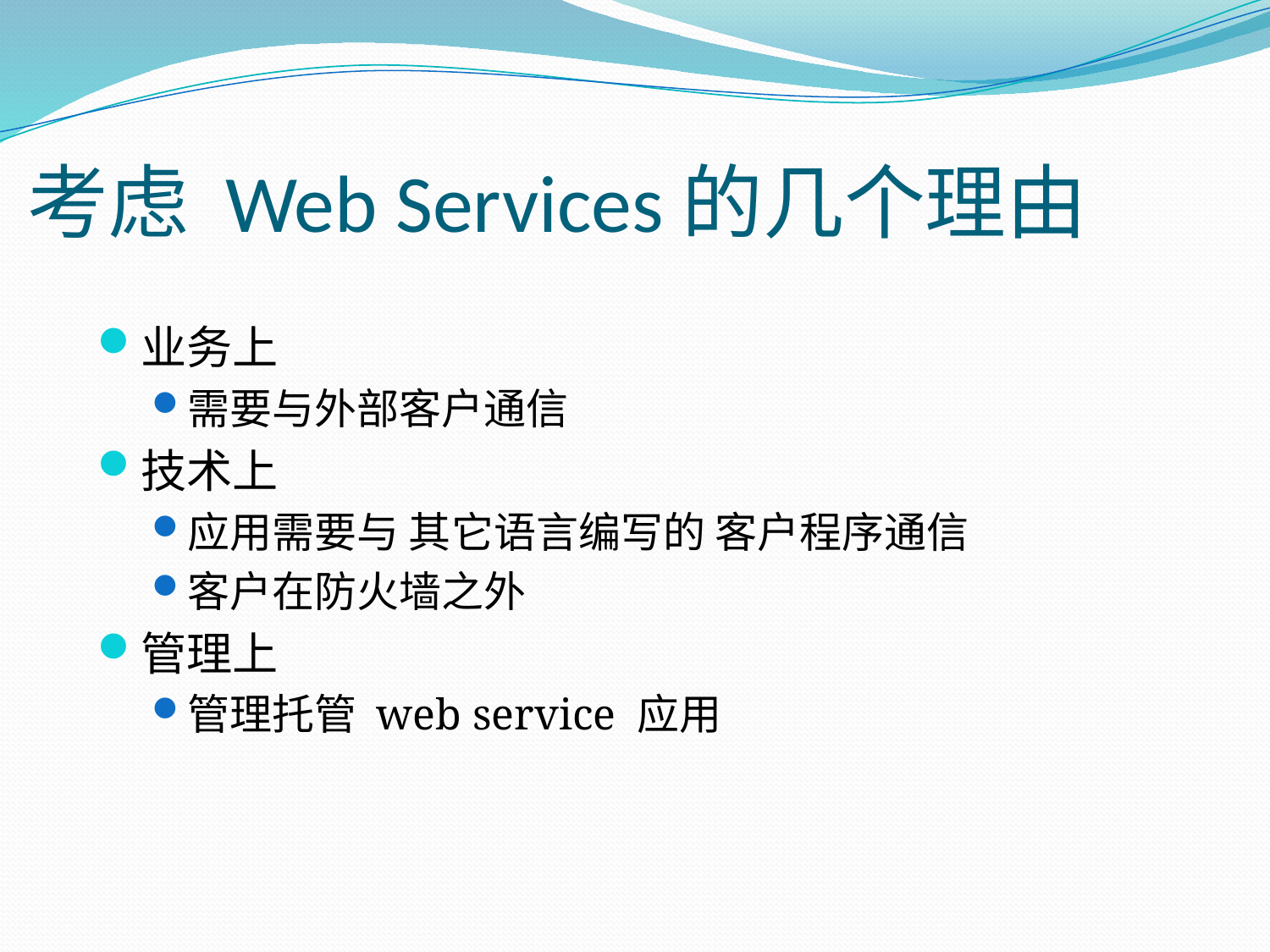

# 考虑 Web Services的几个理由
业务上
需要与外部客户通信
技术上
应用需要与 其它语言编写的 客户程序通信
客户在防火墙之外
管理上
管理托管 web service 应用